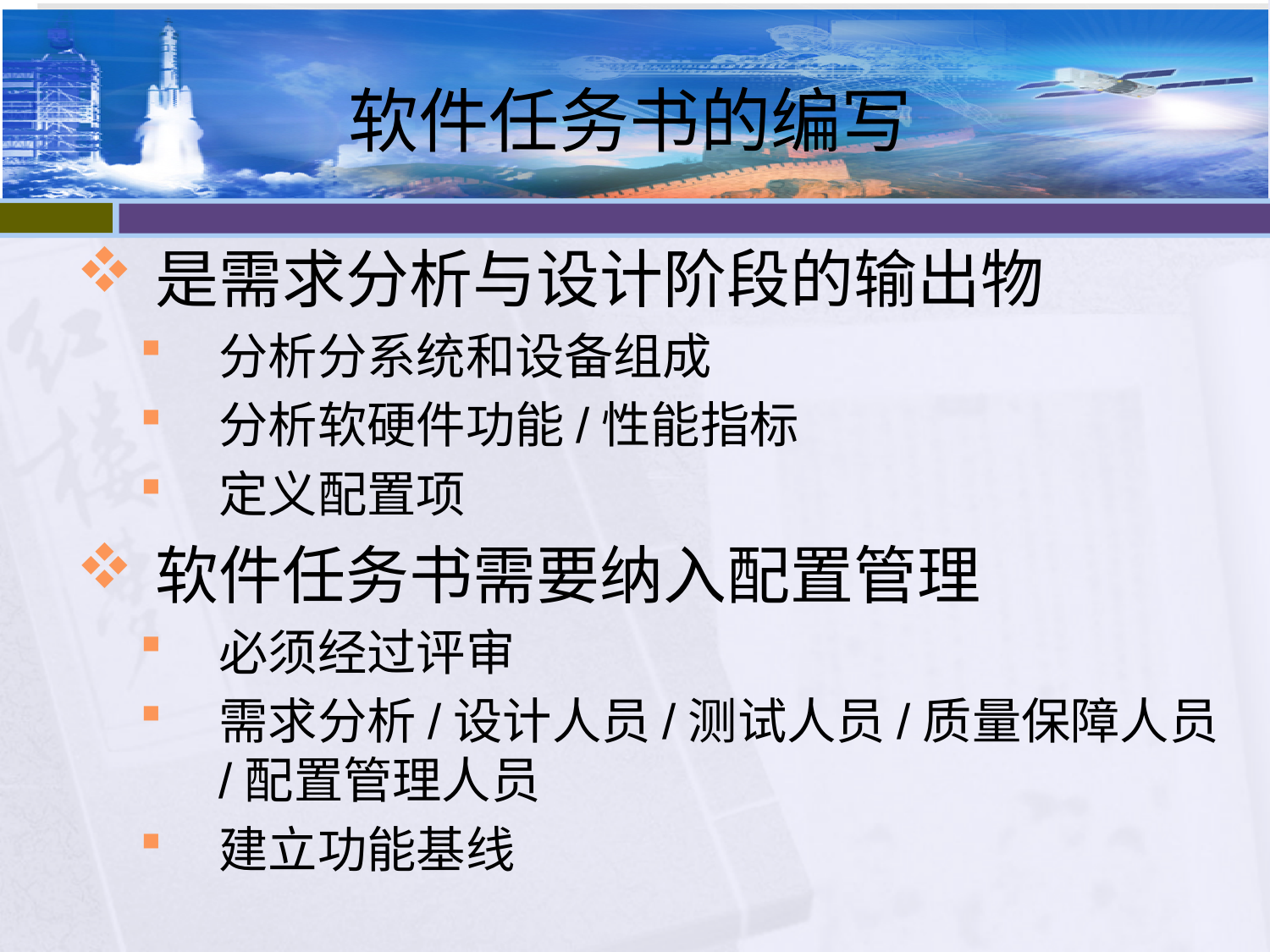

# 软件任务书的编写

是需求分析与设计阶段的输出物
分析分系统和设备组成
分析软硬件功能/性能指标
定义配置项
软件任务书需要纳入配置管理
必须经过评审
需求分析/设计人员/测试人员/质量保障人员/配置管理人员
建立功能基线